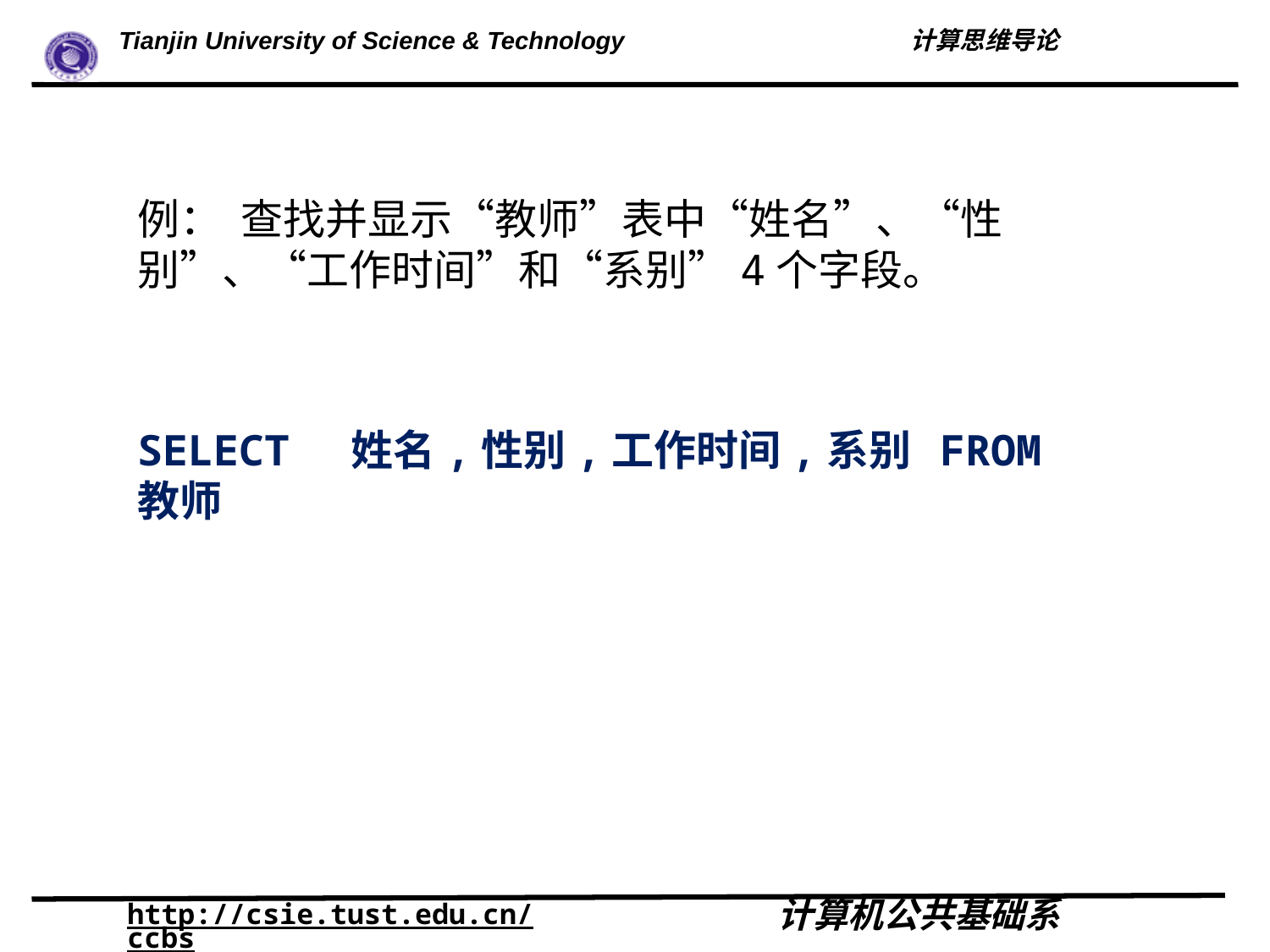

例：  查找并显示“教师”表中“姓名”、“性别”、“工作时间”和“系别”4个字段。
SELECT  姓名,性别,工作时间,系别  FROM  教师